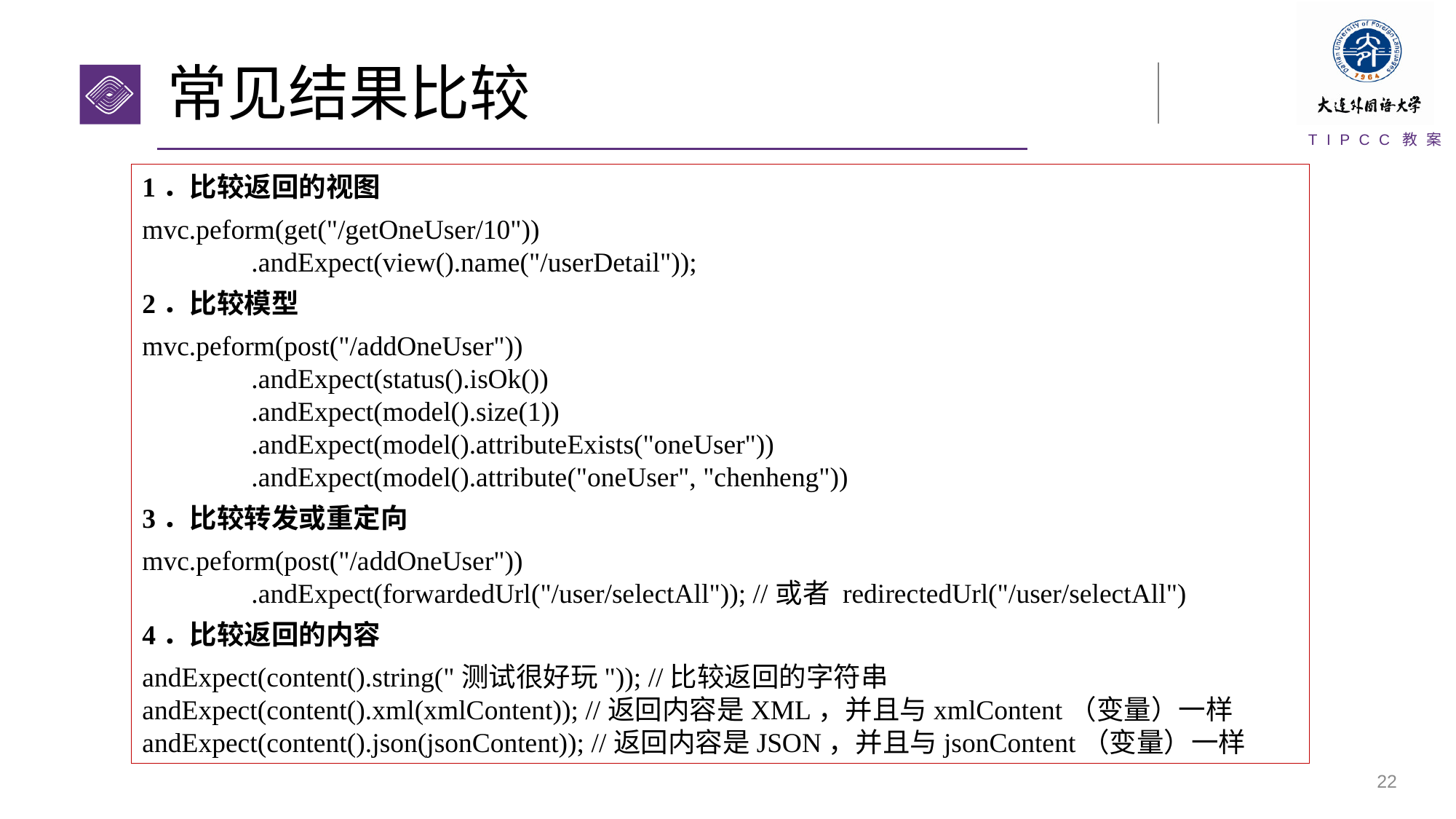

# 常见结果比较
1．比较返回的视图
mvc.peform(get("/getOneUser/10"))
	.andExpect(view().name("/userDetail"));
2．比较模型
mvc.peform(post("/addOneUser"))
	.andExpect(status().isOk())
	.andExpect(model().size(1))
	.andExpect(model().attributeExists("oneUser"))
	.andExpect(model().attribute("oneUser", "chenheng"))
3．比较转发或重定向
mvc.peform(post("/addOneUser"))
	.andExpect(forwardedUrl("/user/selectAll")); //或者 redirectedUrl("/user/selectAll")
4．比较返回的内容
andExpect(content().string("测试很好玩")); //比较返回的字符串
andExpect(content().xml(xmlContent)); //返回内容是XML，并且与xmlContent（变量）一样
andExpect(content().json(jsonContent)); //返回内容是JSON，并且与jsonContent（变量）一样
22